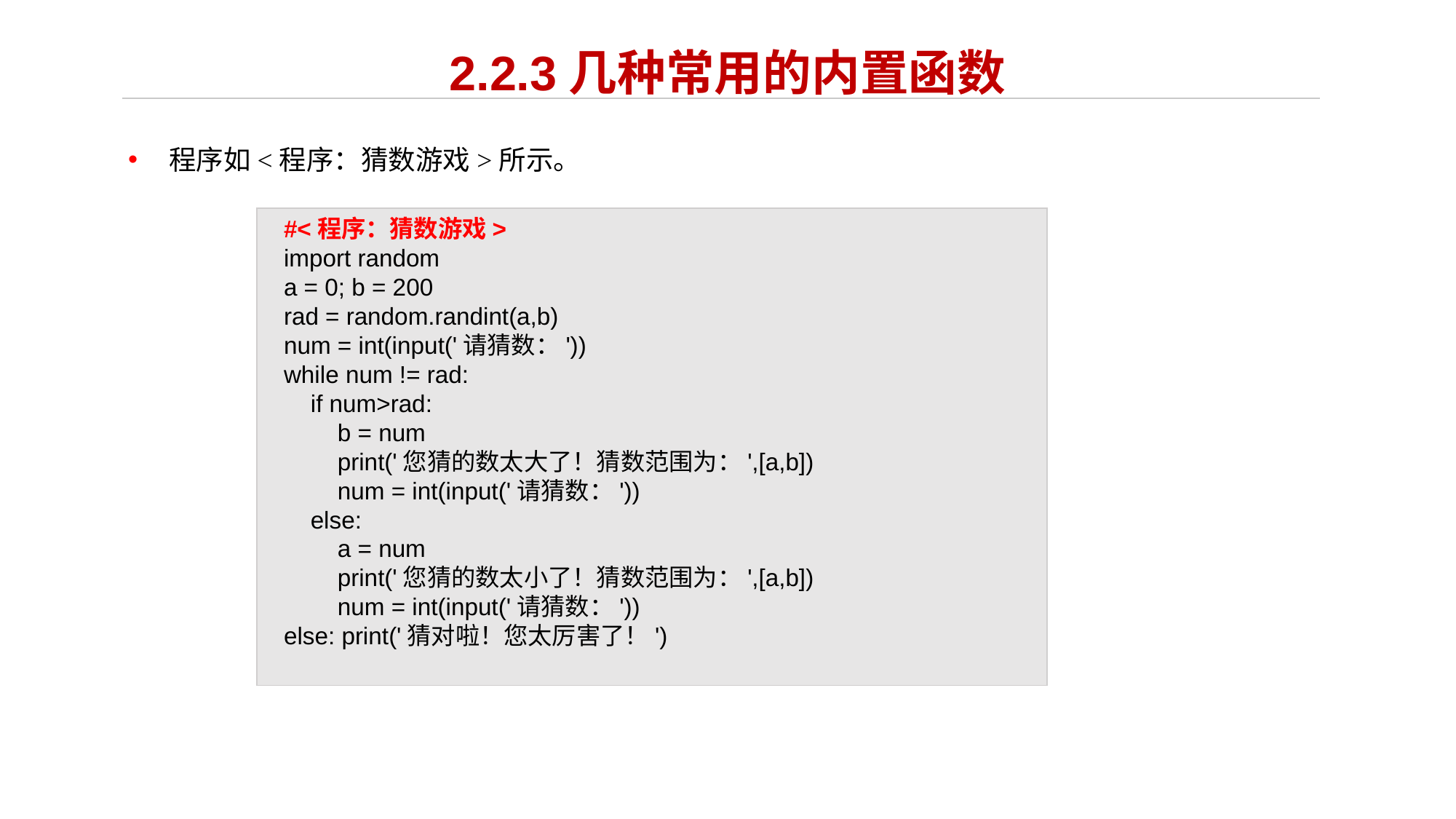

# 2.2.3几种常用的内置函数
程序如<程序：猜数游戏>所示。
#<程序：猜数游戏>
import random
a = 0; b = 200
rad = random.randint(a,b)
num = int(input('请猜数：'))
while num != rad:
    if num>rad:
        b = num
        print('您猜的数太大了！猜数范围为：',[a,b])
        num = int(input('请猜数：'))
    else:
        a = num
        print('您猜的数太小了！猜数范围为：',[a,b])
        num = int(input('请猜数：'))
else: print('猜对啦！您太厉害了！')